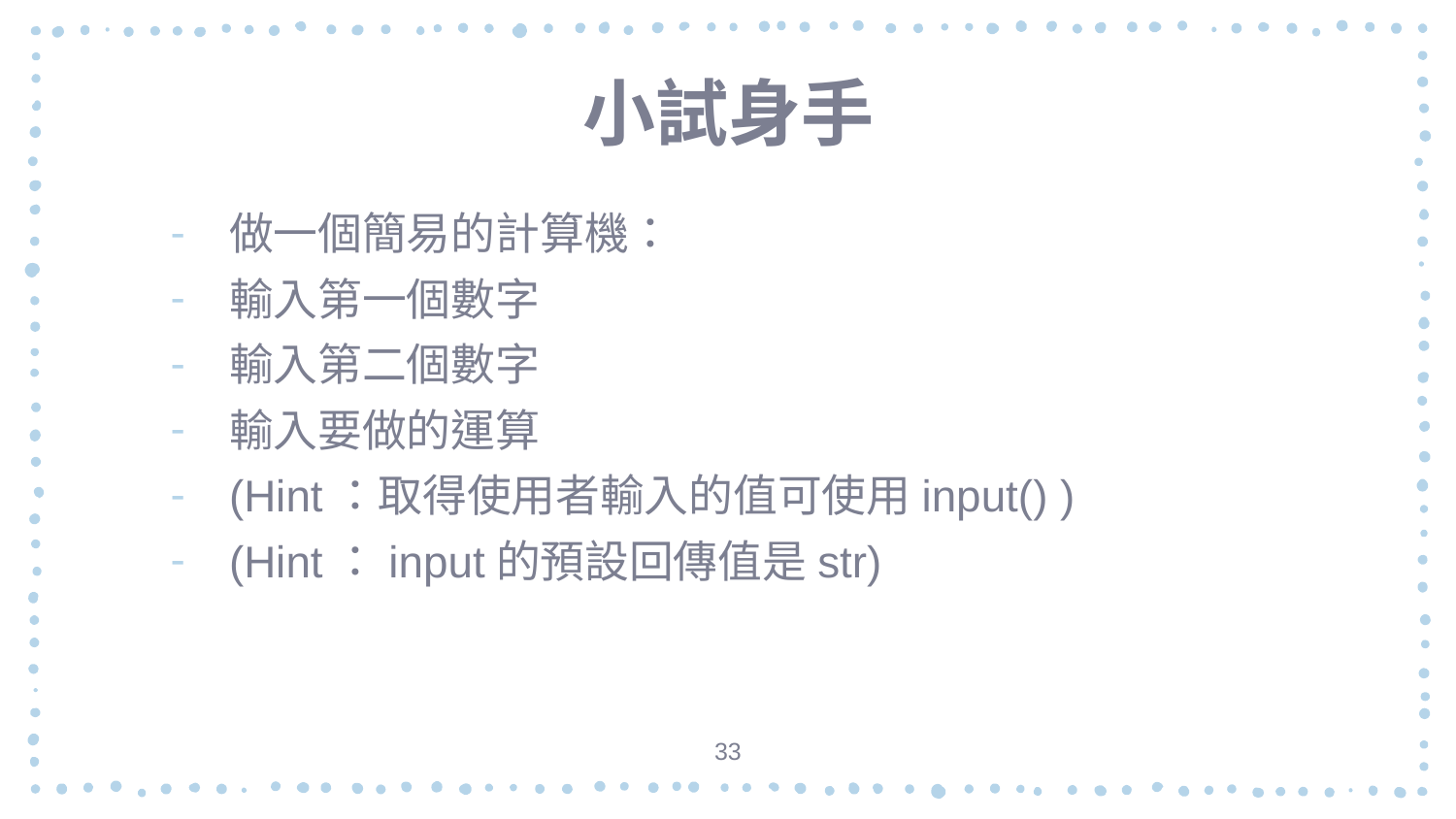

# 小試身手
做一個簡易的計算機：
輸入第一個數字
輸入第二個數字
輸入要做的運算
(Hint：取得使用者輸入的值可使用input() )
(Hint：input的預設回傳值是str)
33